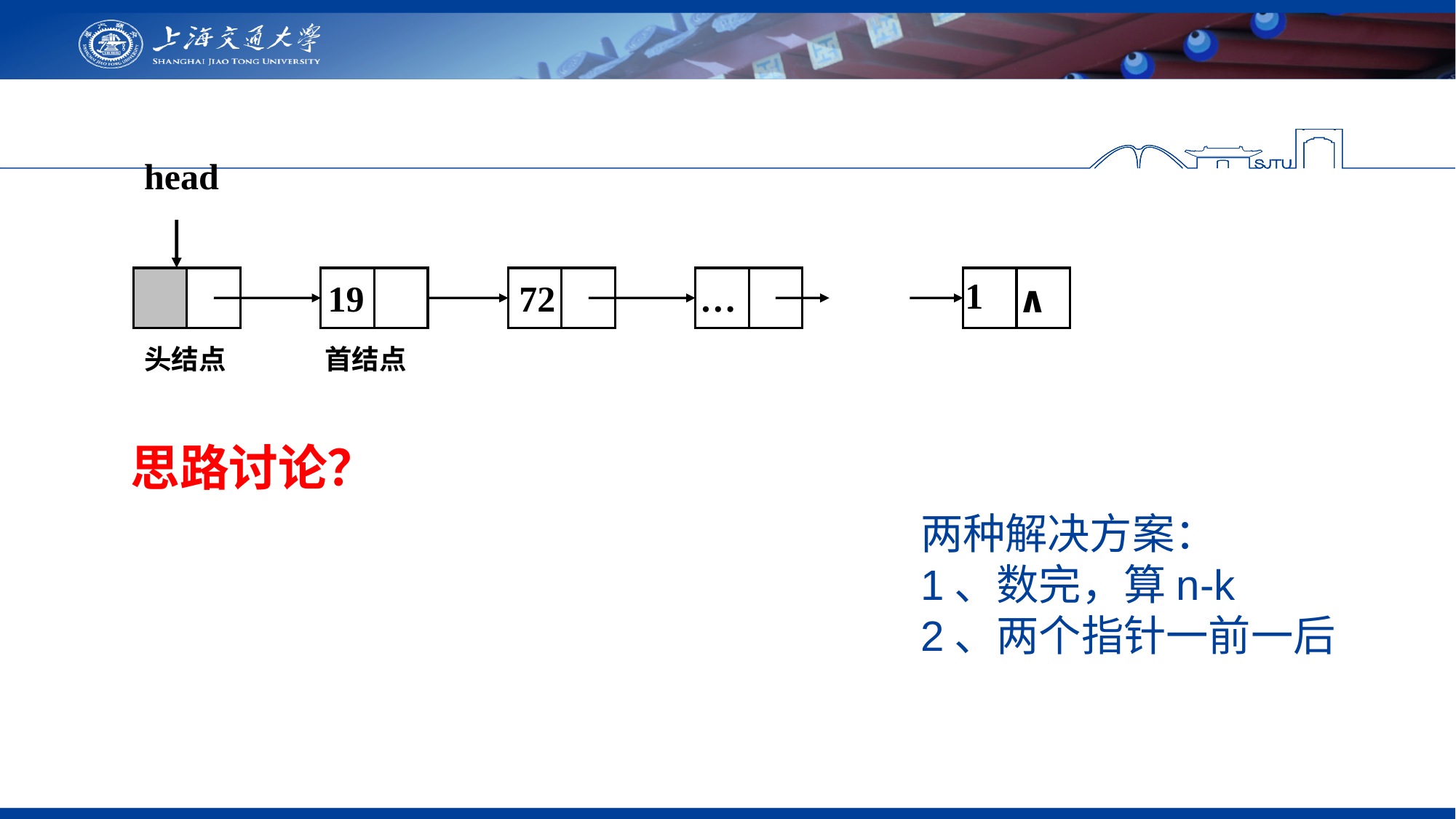

head

1
19
72
…
∧

头结点
首结点
思路讨论？

两种解决方案：
1、数完，算n-k
2、两个指针一前一后